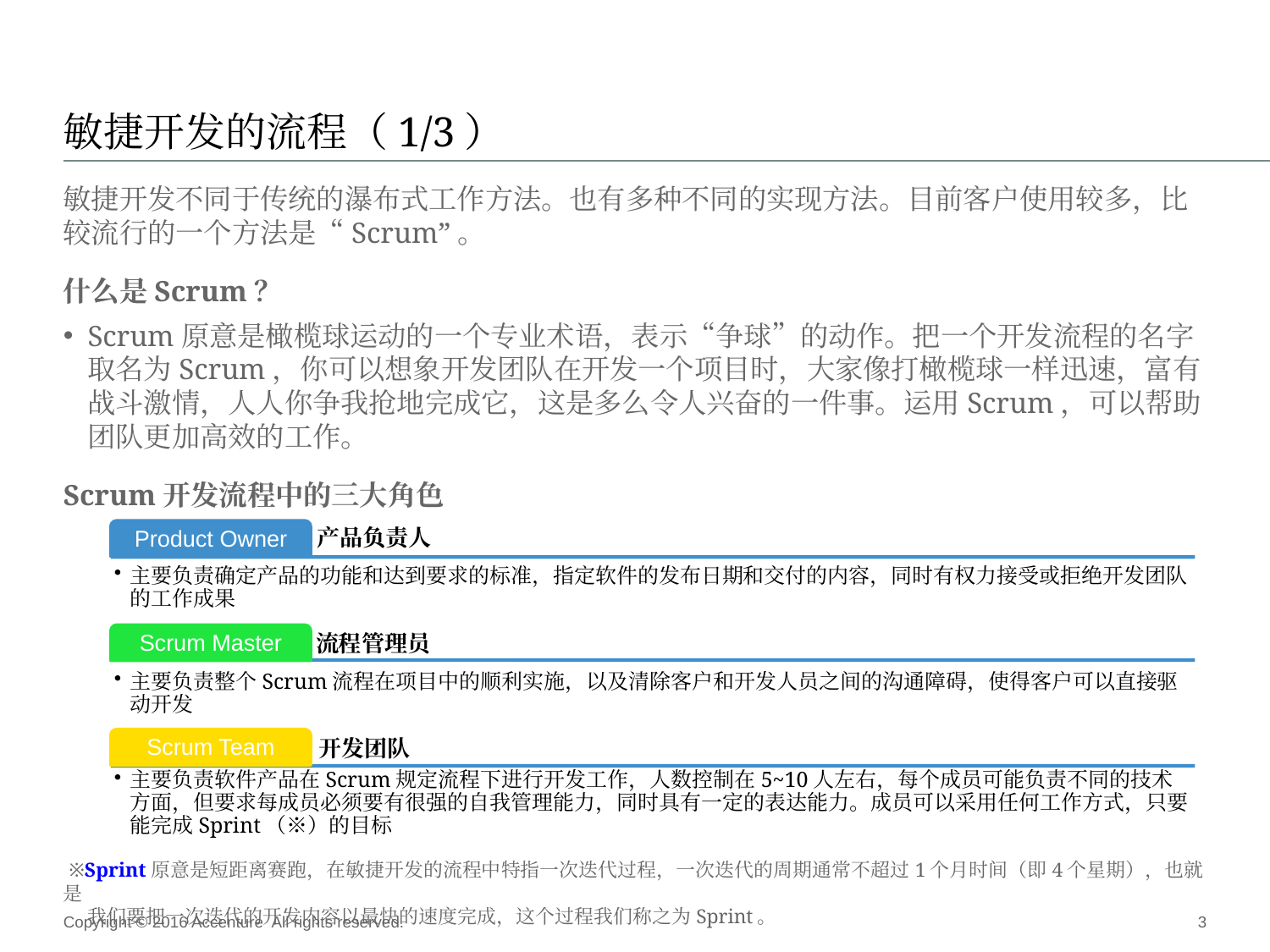

# 敏捷开发的流程（1/3）
敏捷开发不同于传统的瀑布式工作方法。也有多种不同的实现方法。目前客户使用较多，比较流行的一个方法是“Scrum”。

什么是Scrum？
Scrum原意是橄榄球运动的一个专业术语，表示“争球”的动作。把一个开发流程的名字取名为Scrum，你可以想象开发团队在开发一个项目时，大家像打橄榄球一样迅速，富有战斗激情，人人你争我抢地完成它，这是多么令人兴奋的一件事。运用Scrum，可以帮助团队更加高效的工作。

Scrum开发流程中的三大角色

 ※Sprint原意是短距离赛跑，在敏捷开发的流程中特指一次迭代过程，一次迭代的周期通常不超过1个月时间（即4个星期），也就是
　 我们要把一次迭代的开发内容以最快的速度完成，这个过程我们称之为Sprint。

产品负责人
Product Owner
主要负责确定产品的功能和达到要求的标准，指定软件的发布日期和交付的内容，同时有权力接受或拒绝开发团队的工作成果
流程管理员
Scrum Master
主要负责整个Scrum流程在项目中的顺利实施，以及清除客户和开发人员之间的沟通障碍，使得客户可以直接驱动开发
开发团队
Scrum Team
主要负责软件产品在Scrum规定流程下进行开发工作，人数控制在5~10人左右，每个成员可能负责不同的技术方面，但要求每成员必须要有很强的自我管理能力，同时具有一定的表达能力。成员可以采用任何工作方式，只要能完成Sprint（※）的目标
Copyright © 2016 Accenture  All rights reserved.
3